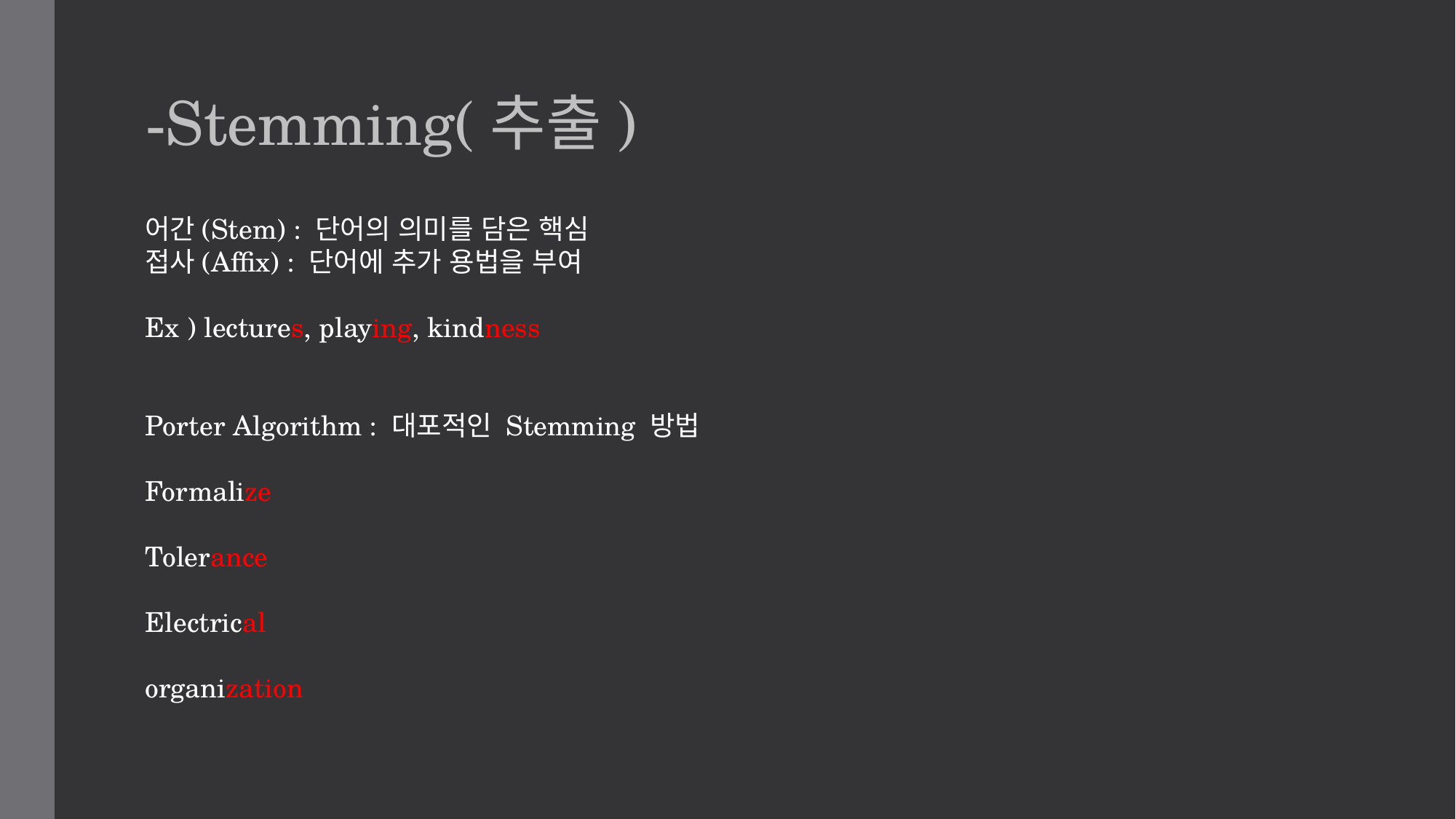

-Stemming(추출)
어간(Stem) : 단어의 의미를 담은 핵심
접사(Affix) : 단어에 추가 용법을 부여

Ex ) lectures, playing, kindness

Porter Algorithm : 대포적인 Stemming 방법

Formalize

Tolerance

Electrical

organization